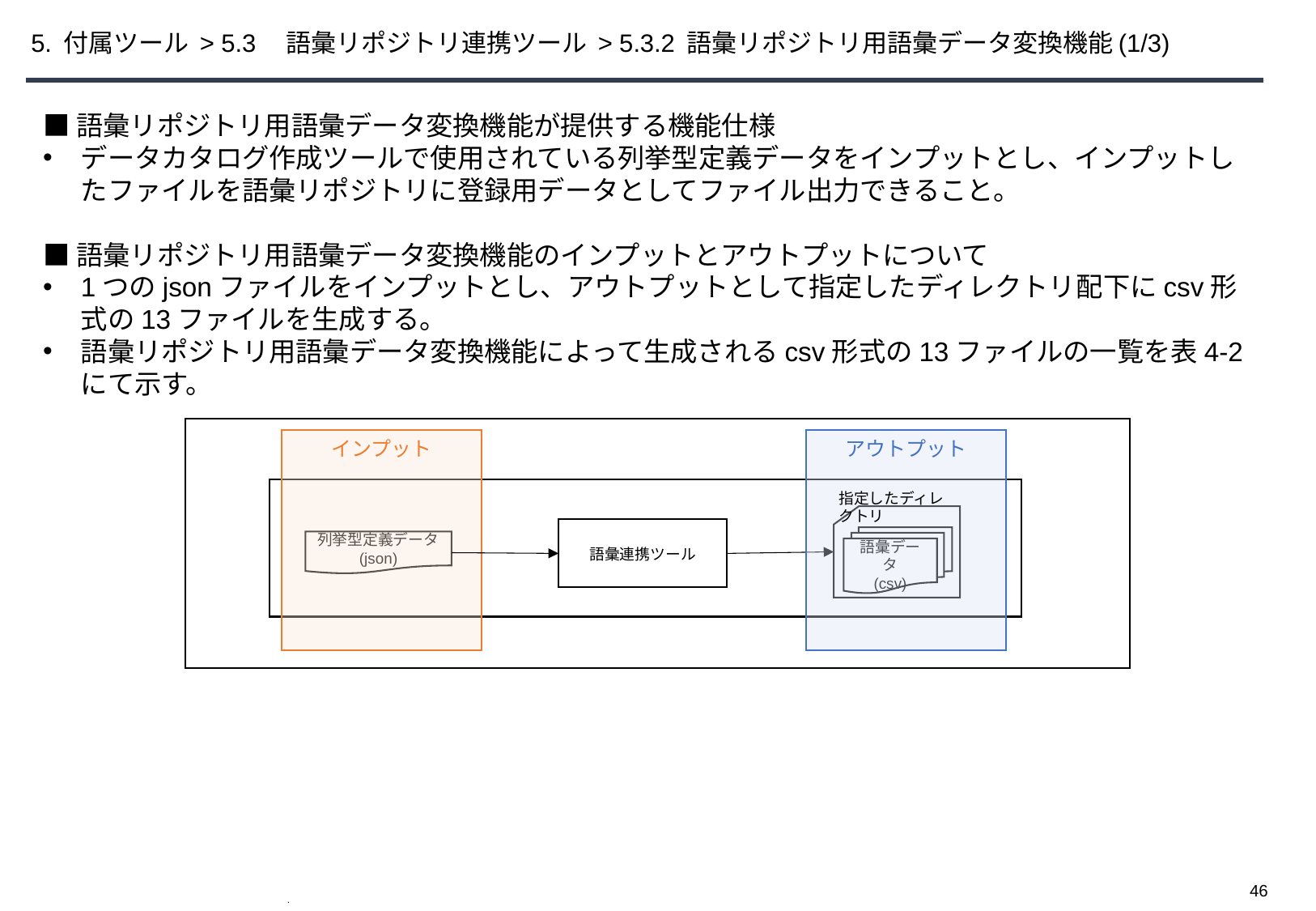

# 5. 付属ツール > 5.3　語彙リポジトリ連携ツール > 5.3.2 語彙リポジトリ用語彙データ変換機能(1/3)
■語彙リポジトリ用語彙データ変換機能が提供する機能仕様
データカタログ作成ツールで使用されている列挙型定義データをインプットとし、インプットしたファイルを語彙リポジトリに登録用データとしてファイル出力できること。

■語彙リポジトリ用語彙データ変換機能のインプットとアウトプットについて
1つのjsonファイルをインプットとし、アウトプットとして指定したディレクトリ配下にcsv形式の13ファイルを生成する。
語彙リポジトリ用語彙データ変換機能によって生成されるcsv形式の13ファイルの一覧を表4-2にて示す。

アウトプット
インプット

指定したディレクトリ

語彙連携ツール
語彙データ
(csv)
列挙型定義データ(json)